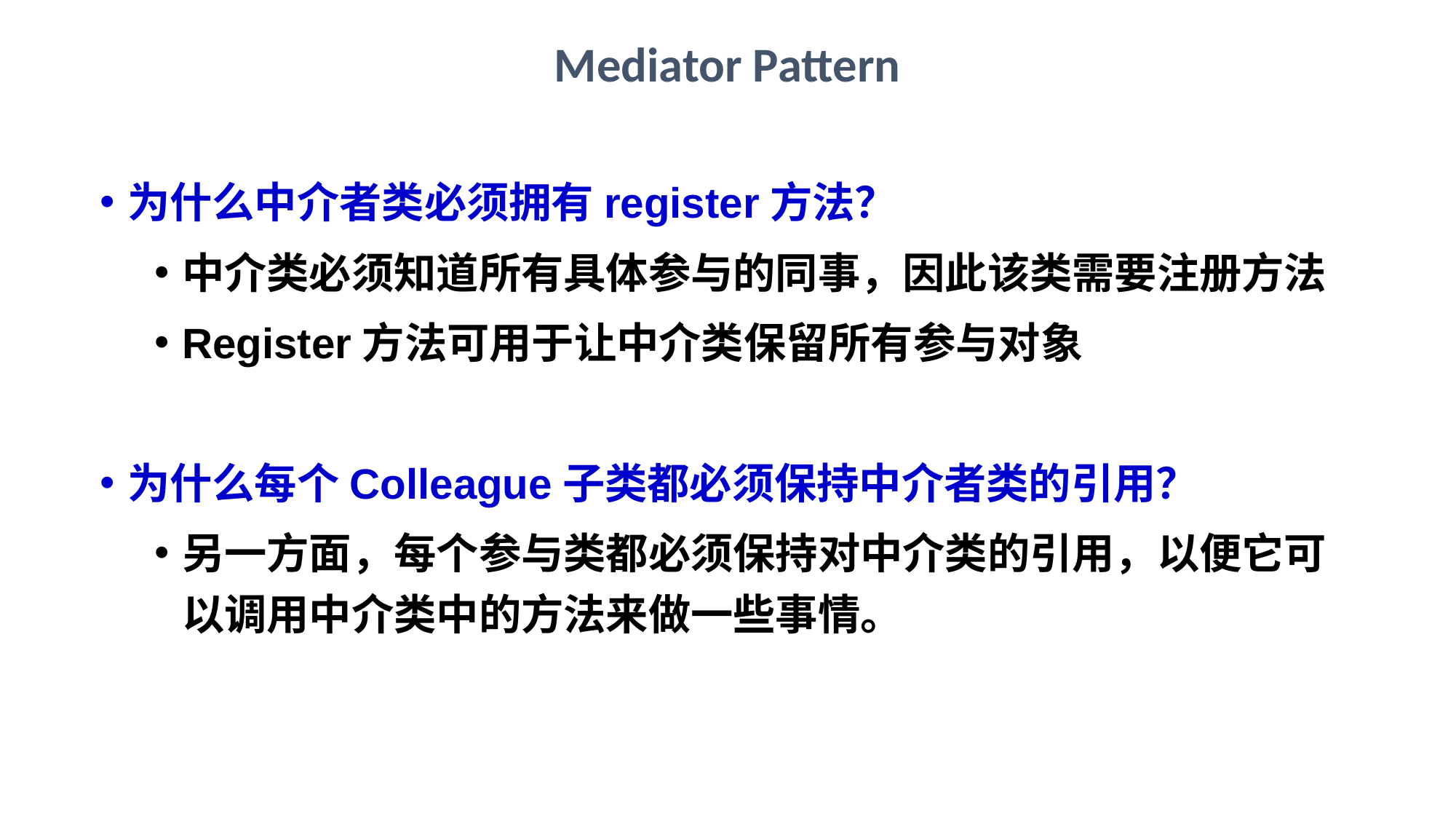

Mediator Pattern
为什么中介者类必须拥有register方法？
中介类必须知道所有具体参与的同事，因此该类需要注册方法
Register方法可用于让中介类保留所有参与对象

为什么每个Colleague子类都必须保持中介者类的引用？
另一方面，每个参与类都必须保持对中介类的引用，以便它可以调用中介类中的方法来做一些事情。